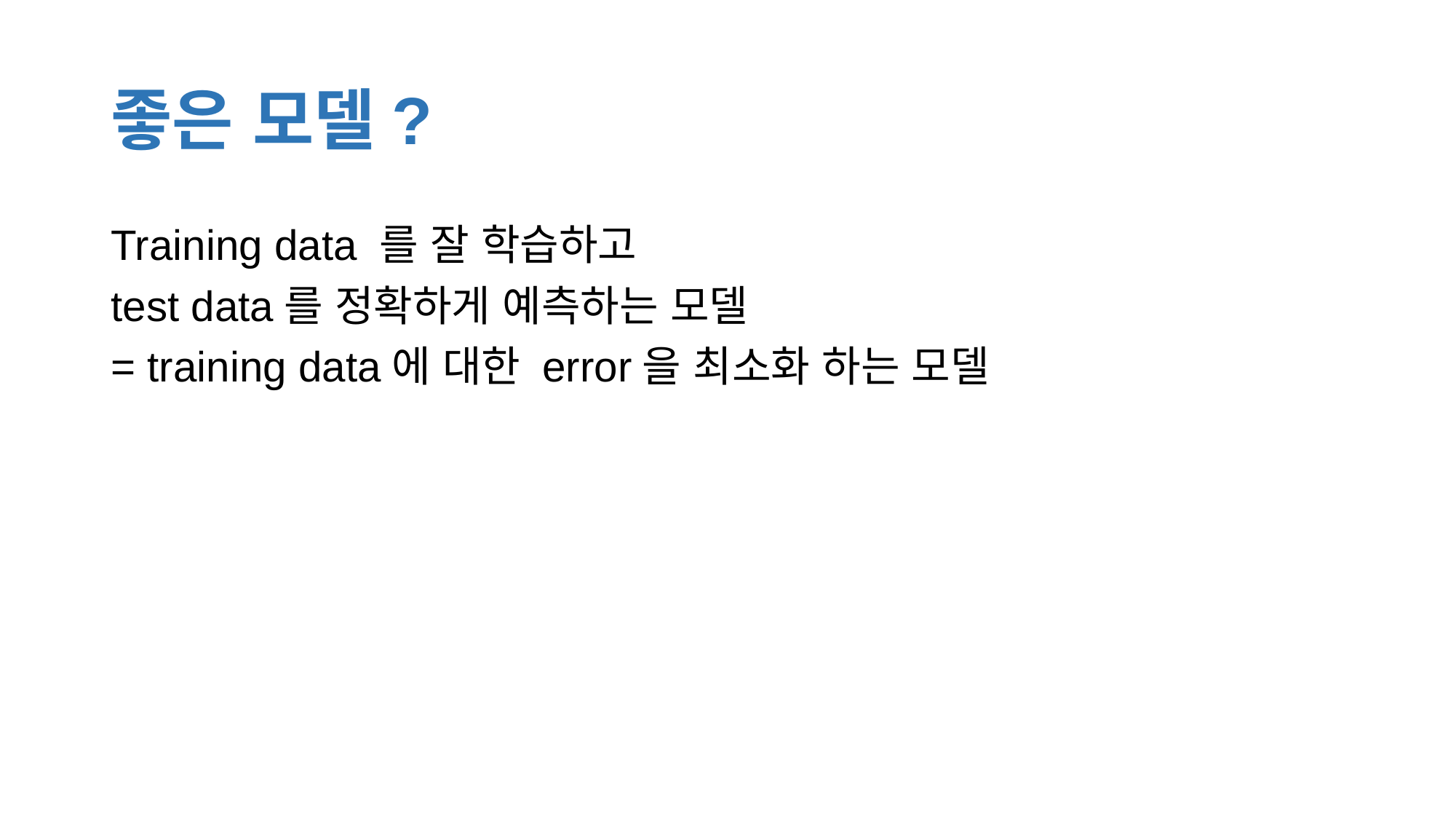

# 좋은 모델?
Training data 를 잘 학습하고
test data를 정확하게 예측하는 모델
= training data에 대한 error을 최소화 하는 모델